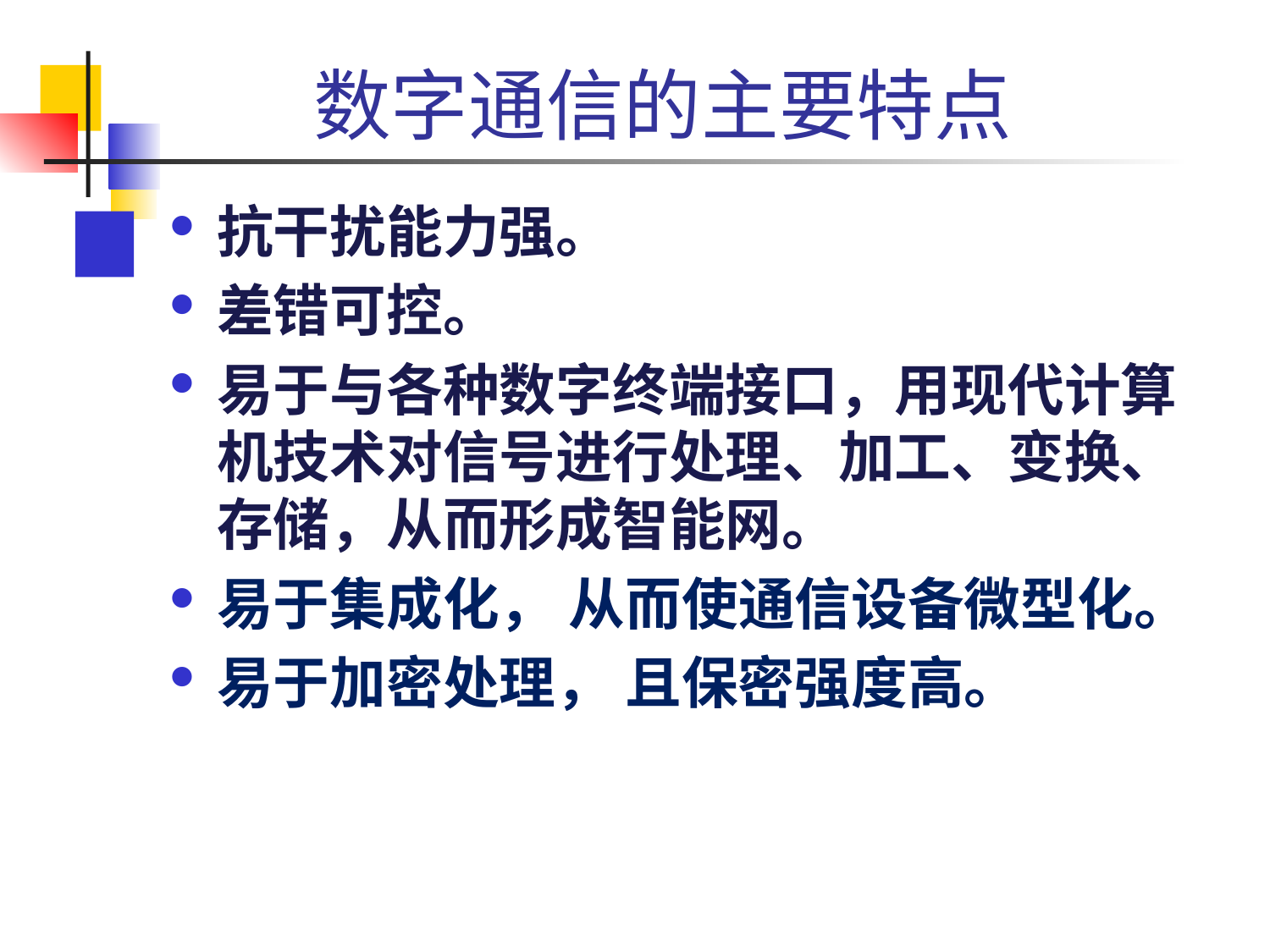

# 数字通信的主要特点
抗干扰能力强。
差错可控。
易于与各种数字终端接口，用现代计算机技术对信号进行处理、加工、变换、存储，从而形成智能网。
易于集成化， 从而使通信设备微型化。
易于加密处理， 且保密强度高。